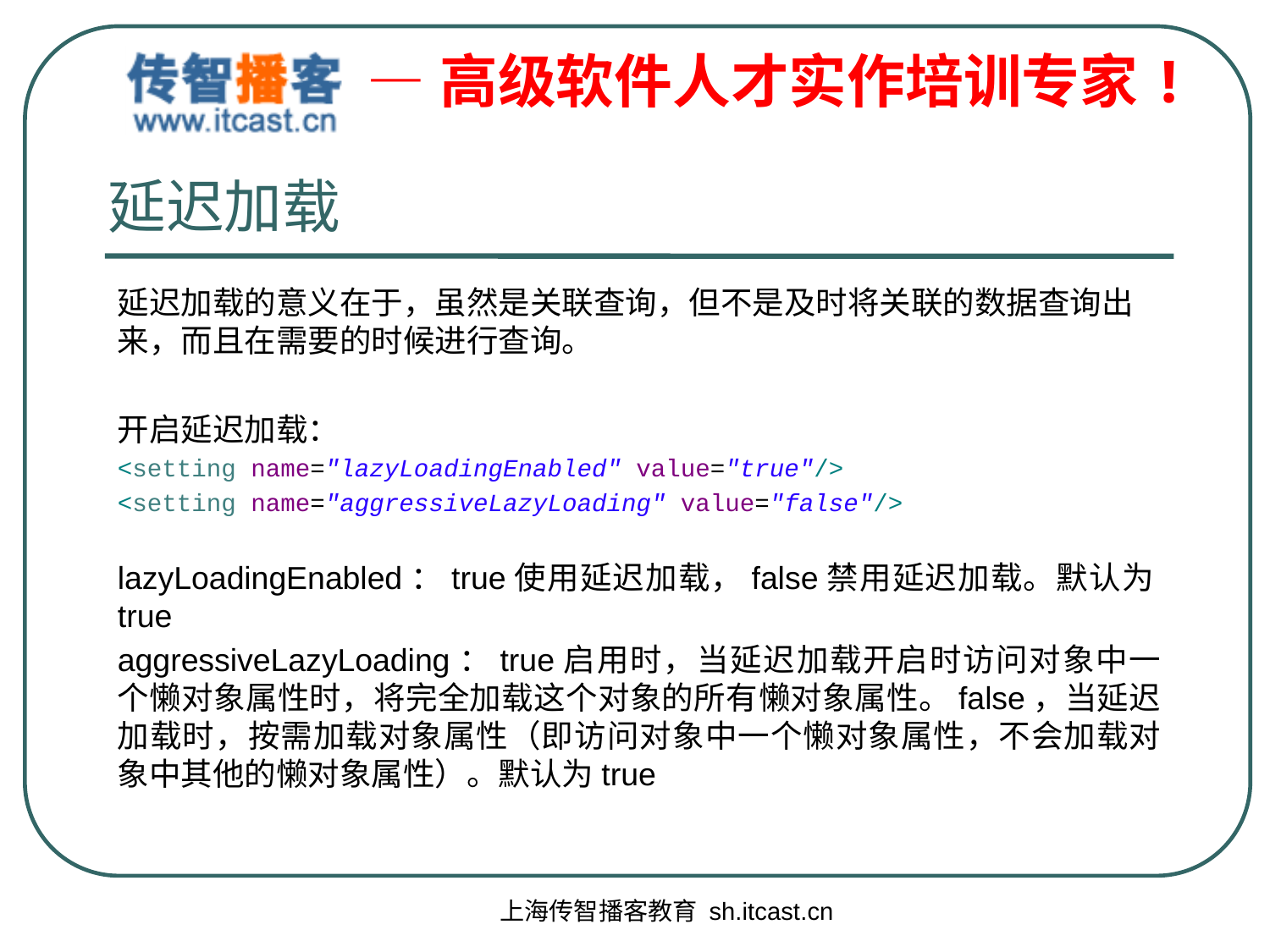

# 延迟加载
延迟加载的意义在于，虽然是关联查询，但不是及时将关联的数据查询出来，而且在需要的时候进行查询。

开启延迟加载：
<setting name="lazyLoadingEnabled" value="true"/>
<setting name="aggressiveLazyLoading" value="false"/>

lazyLoadingEnabled：true使用延迟加载，false禁用延迟加载。默认为true
aggressiveLazyLoading：true启用时，当延迟加载开启时访问对象中一个懒对象属性时，将完全加载这个对象的所有懒对象属性。false，当延迟加载时，按需加载对象属性（即访问对象中一个懒对象属性，不会加载对象中其他的懒对象属性）。默认为true

上海传智播客教育 sh.itcast.cn